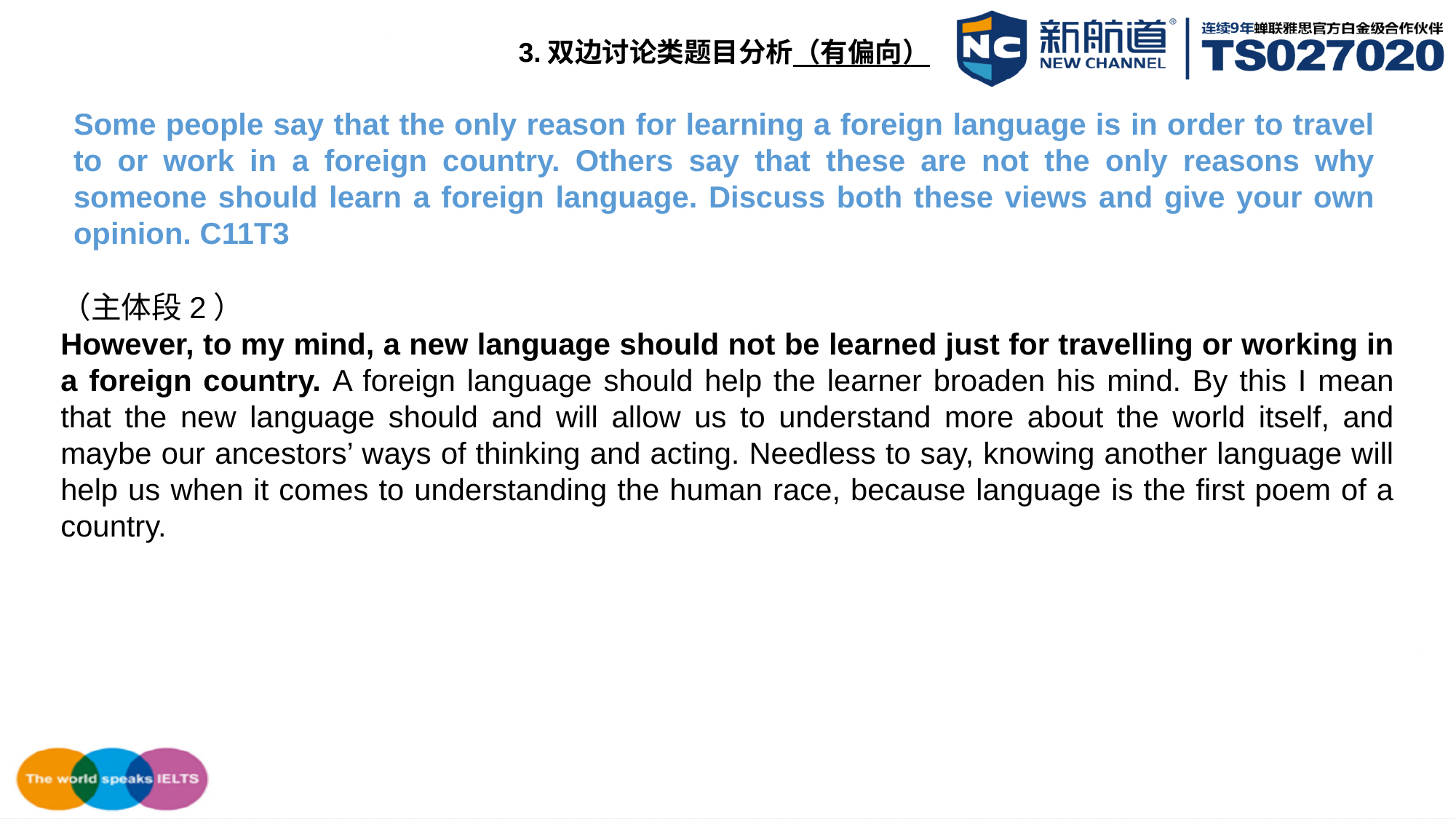

3.双边讨论类题目分析（有偏向）
Some people say that the only reason for learning a foreign language is in order to travel to or work in a foreign country. Others say that these are not the only reasons why someone should learn a foreign language. Discuss both these views and give your own opinion. C11T3

（主体段2）
However, to my mind, a new language should not be learned just for travelling or working in a foreign country. A foreign language should help the learner broaden his mind. By this I mean that the new language should and will allow us to understand more about the world itself, and maybe our ancestors’ ways of thinking and acting. Needless to say, knowing another language will help us when it comes to understanding the human race, because language is the first poem of a country.